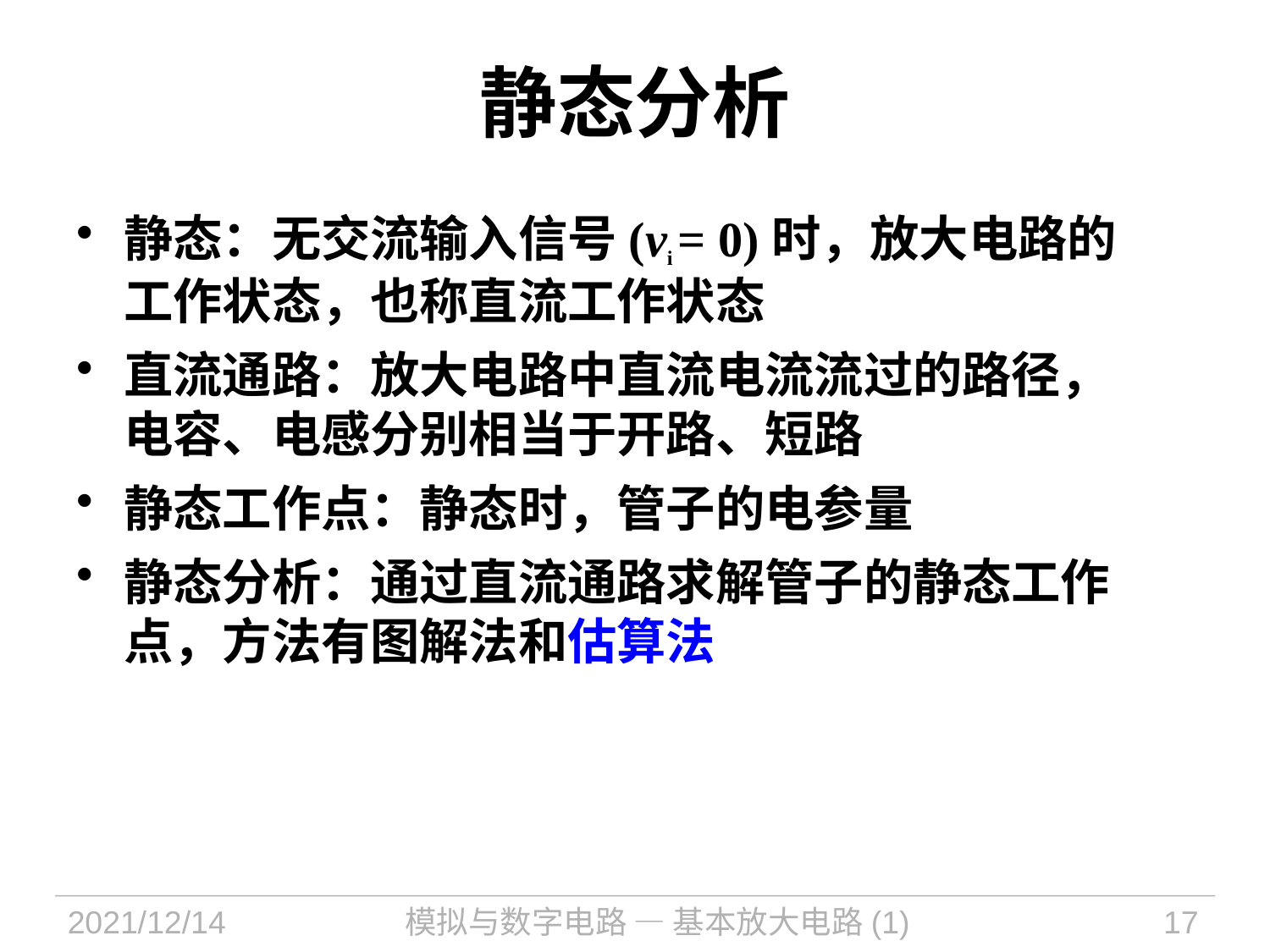

# 静态分析
静态：无交流输入信号(vi = 0)时，放大电路的工作状态，也称直流工作状态
直流通路：放大电路中直流电流流过的路径，电容、电感分别相当于开路、短路
静态工作点：静态时，管子的电参量
静态分析：通过直流通路求解管子的静态工作点，方法有图解法和估算法
2021/12/14
模拟与数字电路 — 基本放大电路(1)
17